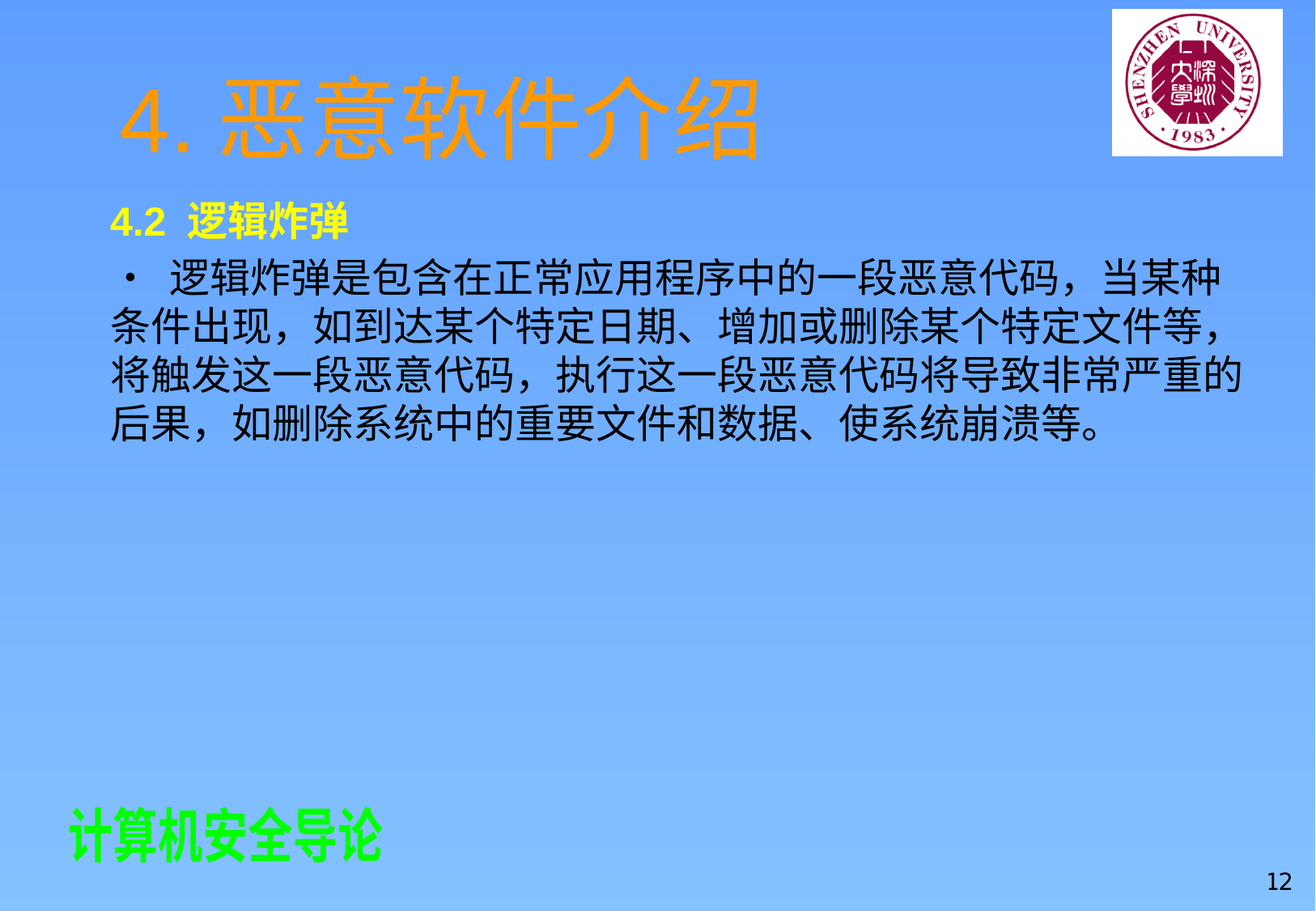

# 4.恶意软件介绍
4.2 逻辑炸弹
• 逻辑炸弹是包含在正常应用程序中的一段恶意代码，当某种条件出现，如到达某个特定日期、增加或删除某个特定文件等，将触发这一段恶意代码，执行这一段恶意代码将导致非常严重的后果，如删除系统中的重要文件和数据、使系统崩溃等。

12